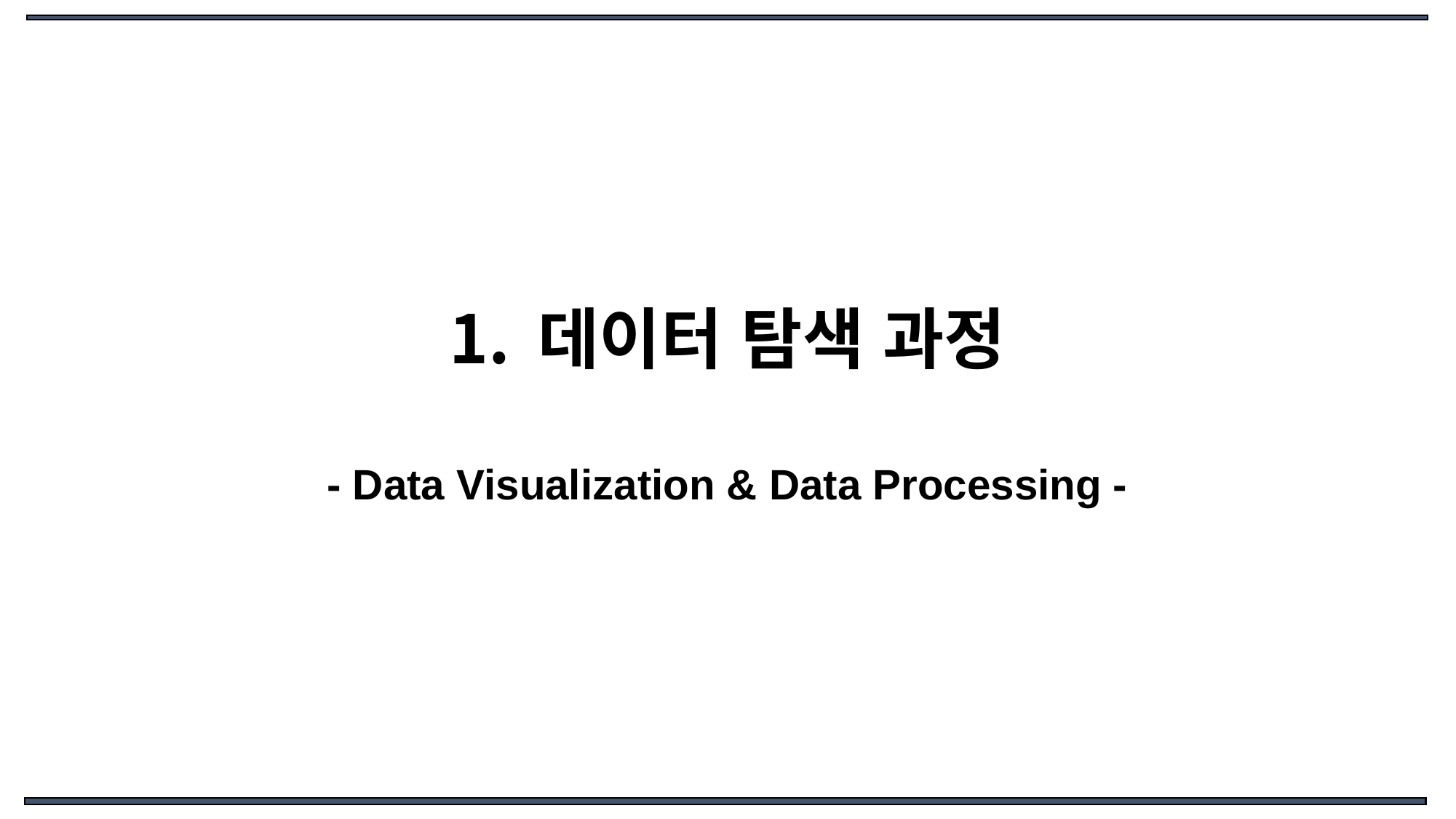

데이터 탐색 과정

- Data Visualization & Data Processing -